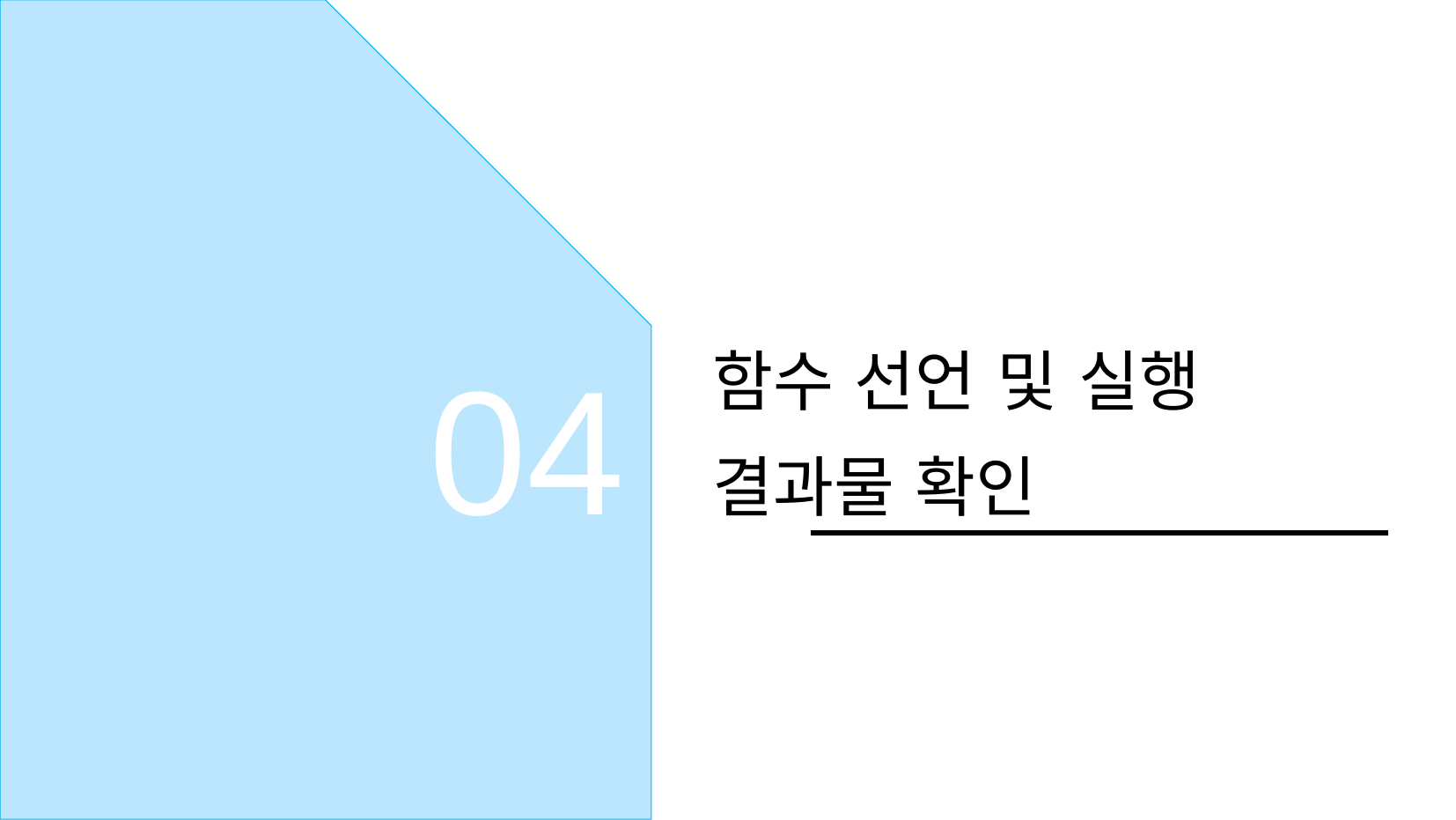

04
함수 선언 및 실행
결과물 확인